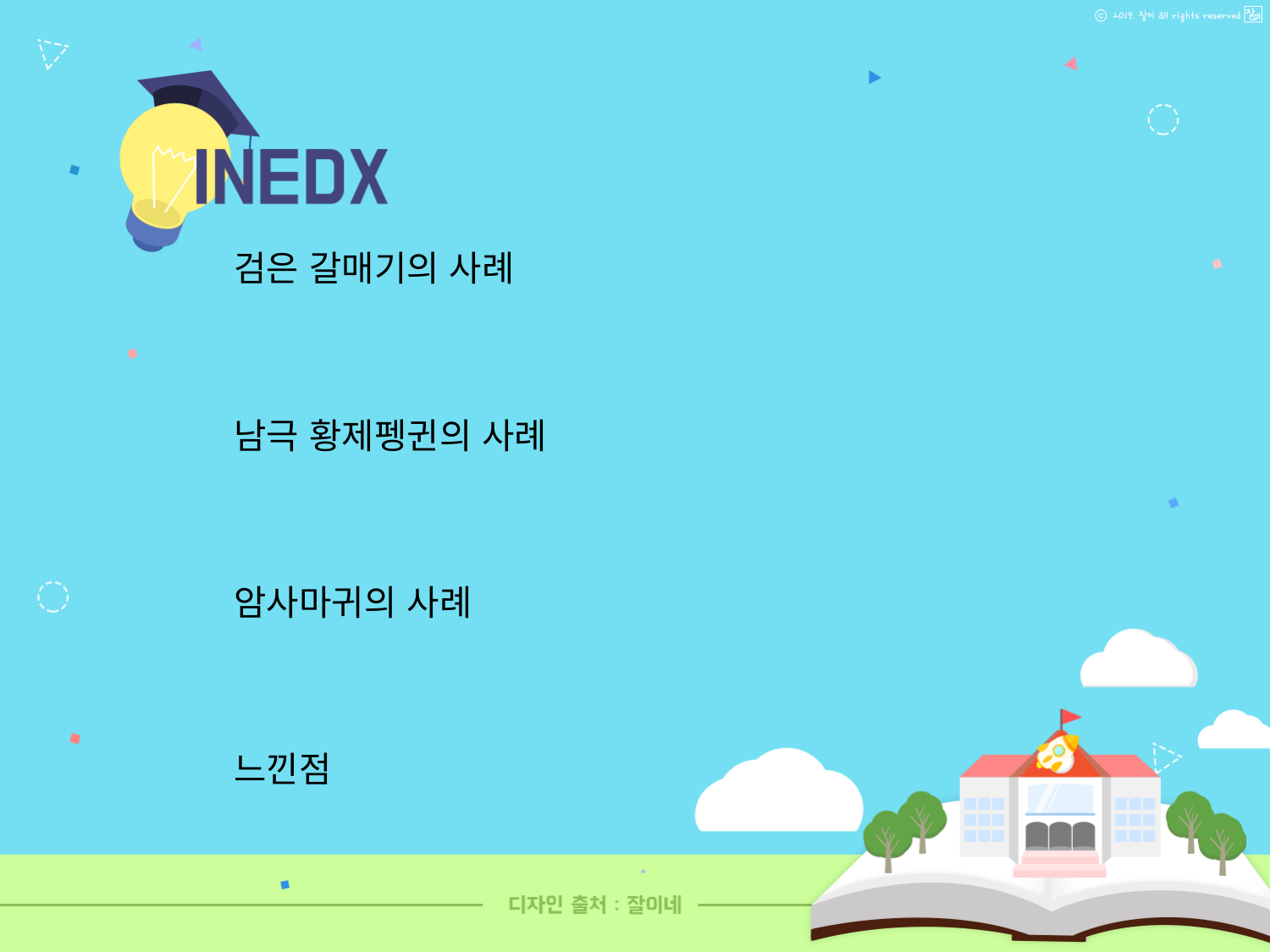

검은 갈매기의 사례

남극 황제펭귄의 사례

암사마귀의 사례

느낀점